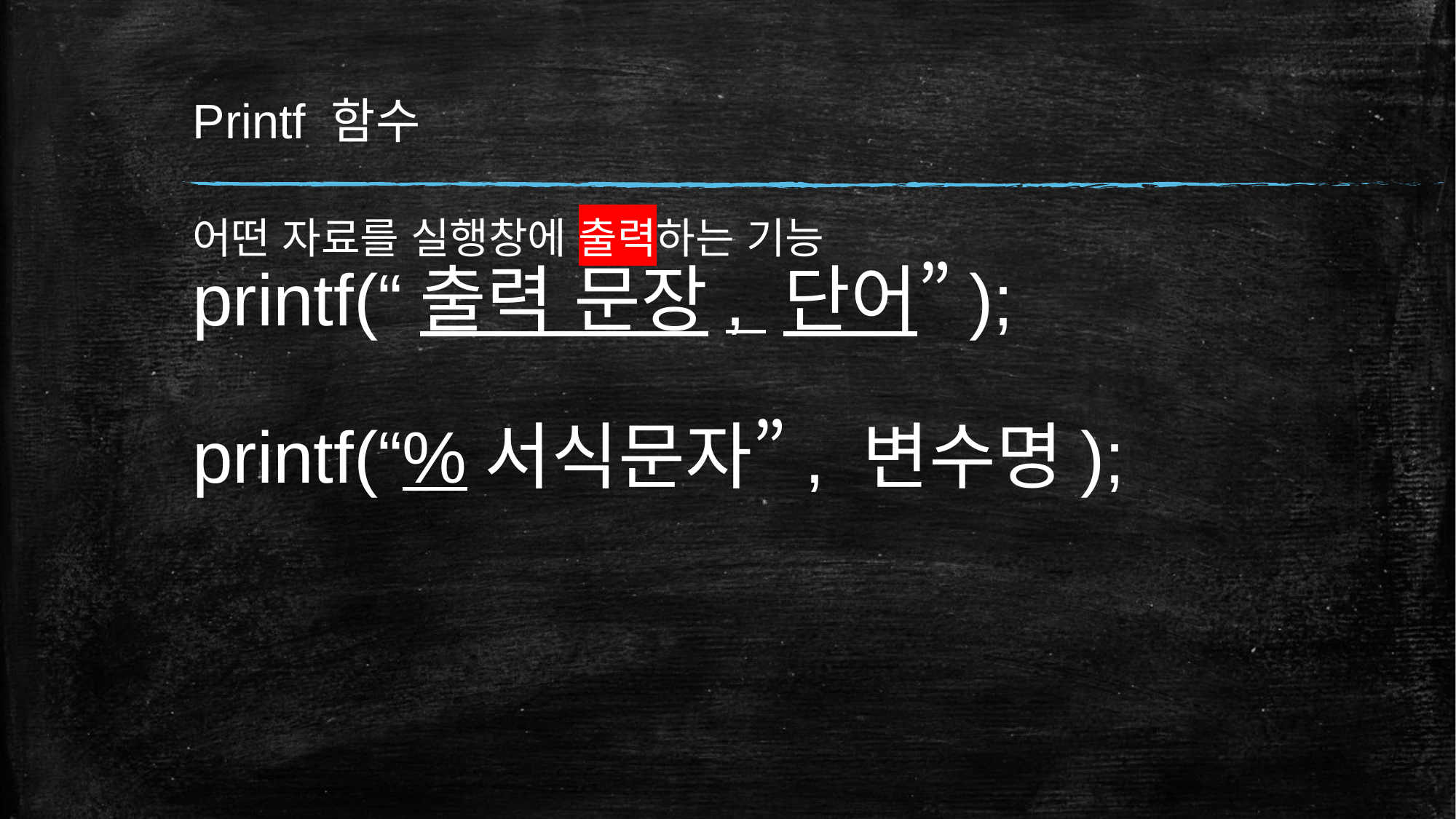

# Printf 함수
어떤 자료를 실행창에 출력하는 기능
printf(“출력 문장, 단어”);

printf(“%서식문자”, 변수명);